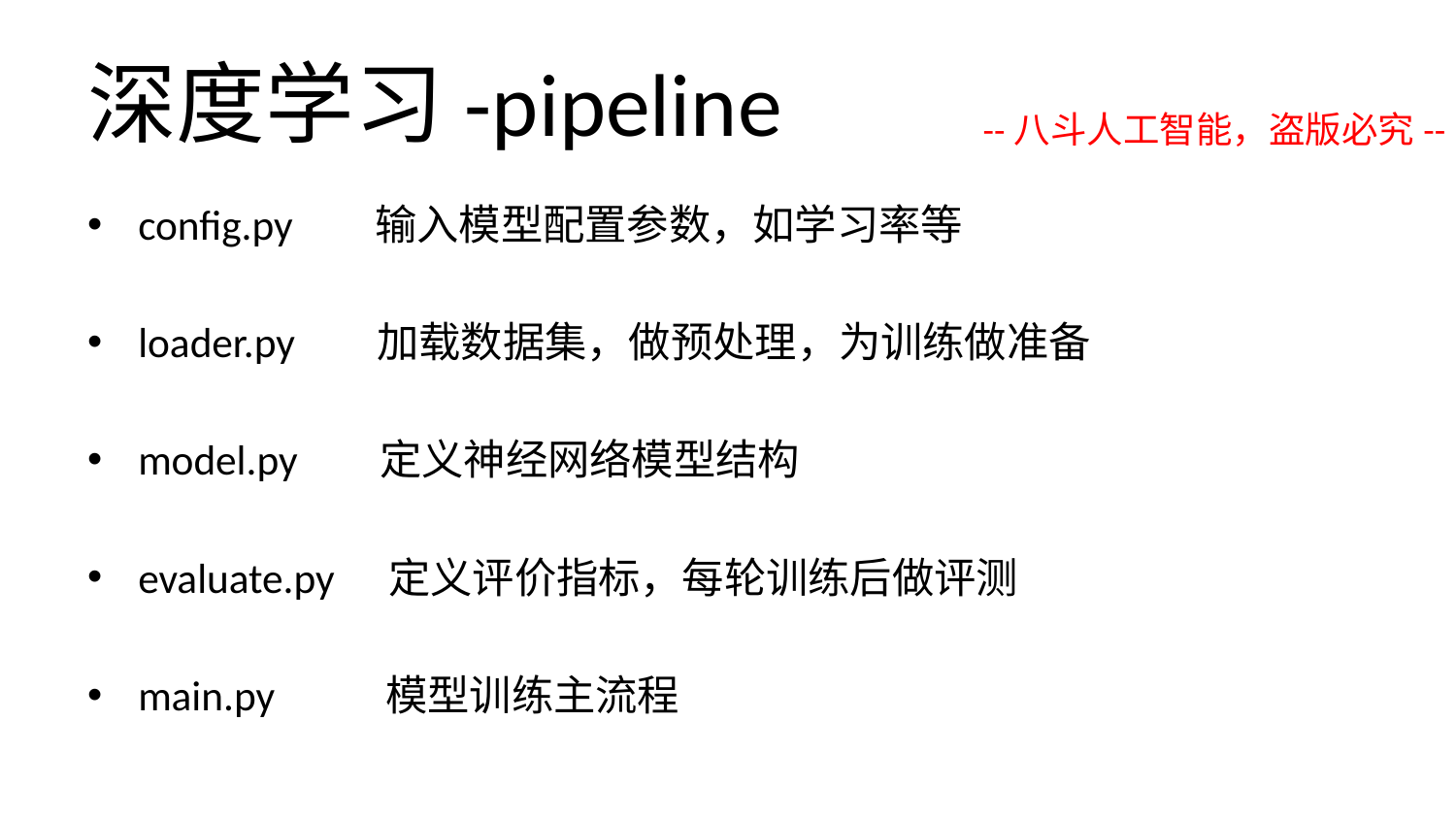

# 深度学习-pipeline
--八斗人工智能，盗版必究--
config.py        输入模型配置参数，如学习率等

loader.py        加载数据集，做预处理，为训练做准备

model.py        定义神经网络模型结构

evaluate.py     定义评价指标，每轮训练后做评测

main.py           模型训练主流程